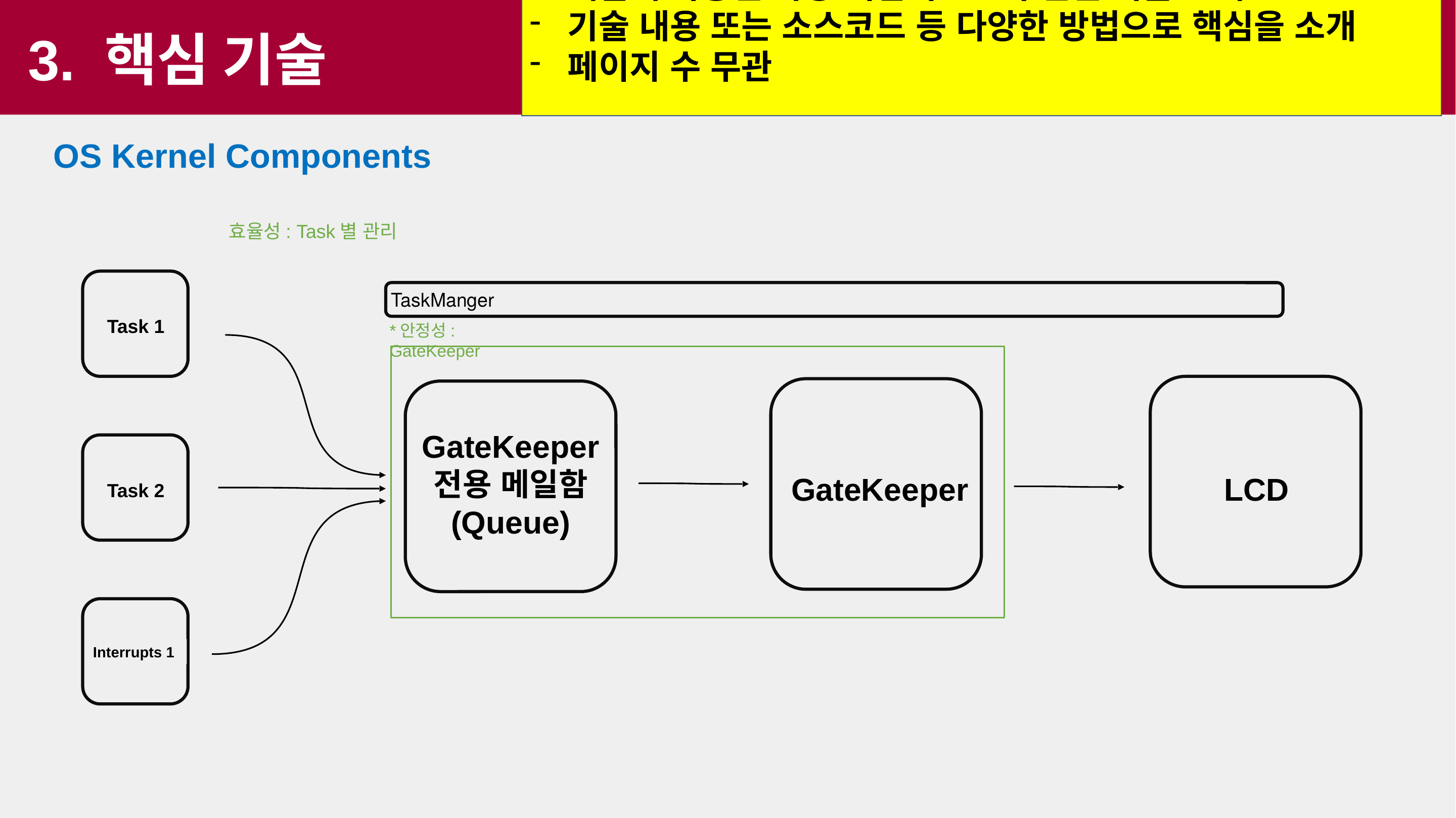

개발에 사용된 가장 핵심적으로 구현된 기술 소개
기술 내용 또는 소스코드 등 다양한 방법으로 핵심을 소개
페이지 수 무관
3. 핵심 기술
OS Kernel Components
효율성: Task별 관리

Task 1

LCD

GateKeeper

GateKeeper
전용 메일함
(Queue)

Task 2

Interrupts 1
*안정성: GateKeeper

TaskManger